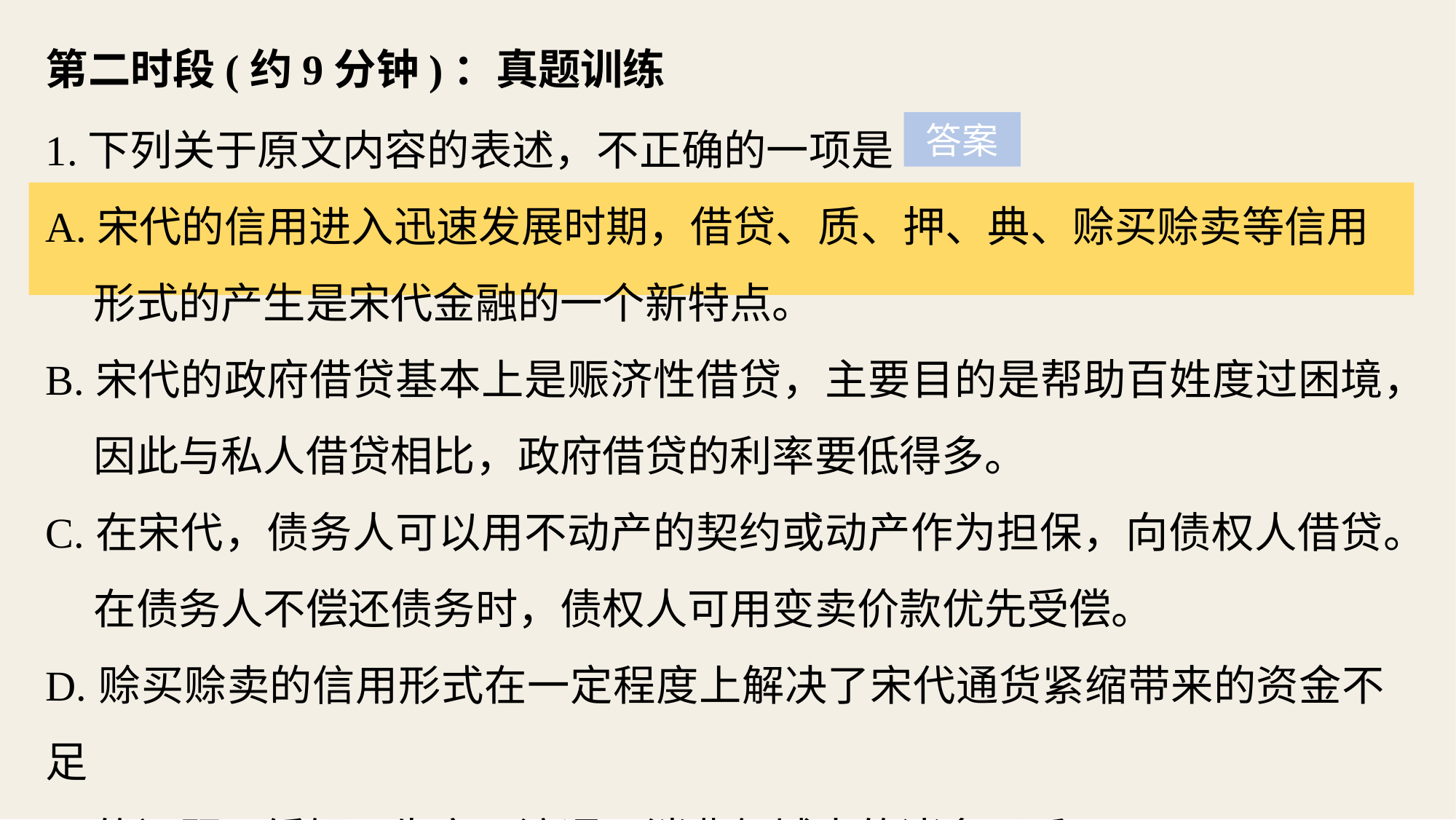

第二时段(约9分钟)：真题训练
1.下列关于原文内容的表述，不正确的一项是
A.宋代的信用进入迅速发展时期，借贷、质、押、典、赊买赊卖等信用
    形式的产生是宋代金融的一个新特点。
B.宋代的政府借贷基本上是赈济性借贷，主要目的是帮助百姓度过困境，
    因此与私人借贷相比，政府借贷的利率要低得多。
C.在宋代，债务人可以用不动产的契约或动产作为担保，向债权人借贷。
    在债务人不偿还债务时，债权人可用变卖价款优先受偿。
D.赊买赊卖的信用形式在一定程度上解决了宋代通货紧缩带来的资金不足
    的问题，缓解了生产、流通、消费领域中的诸多矛盾。
答案